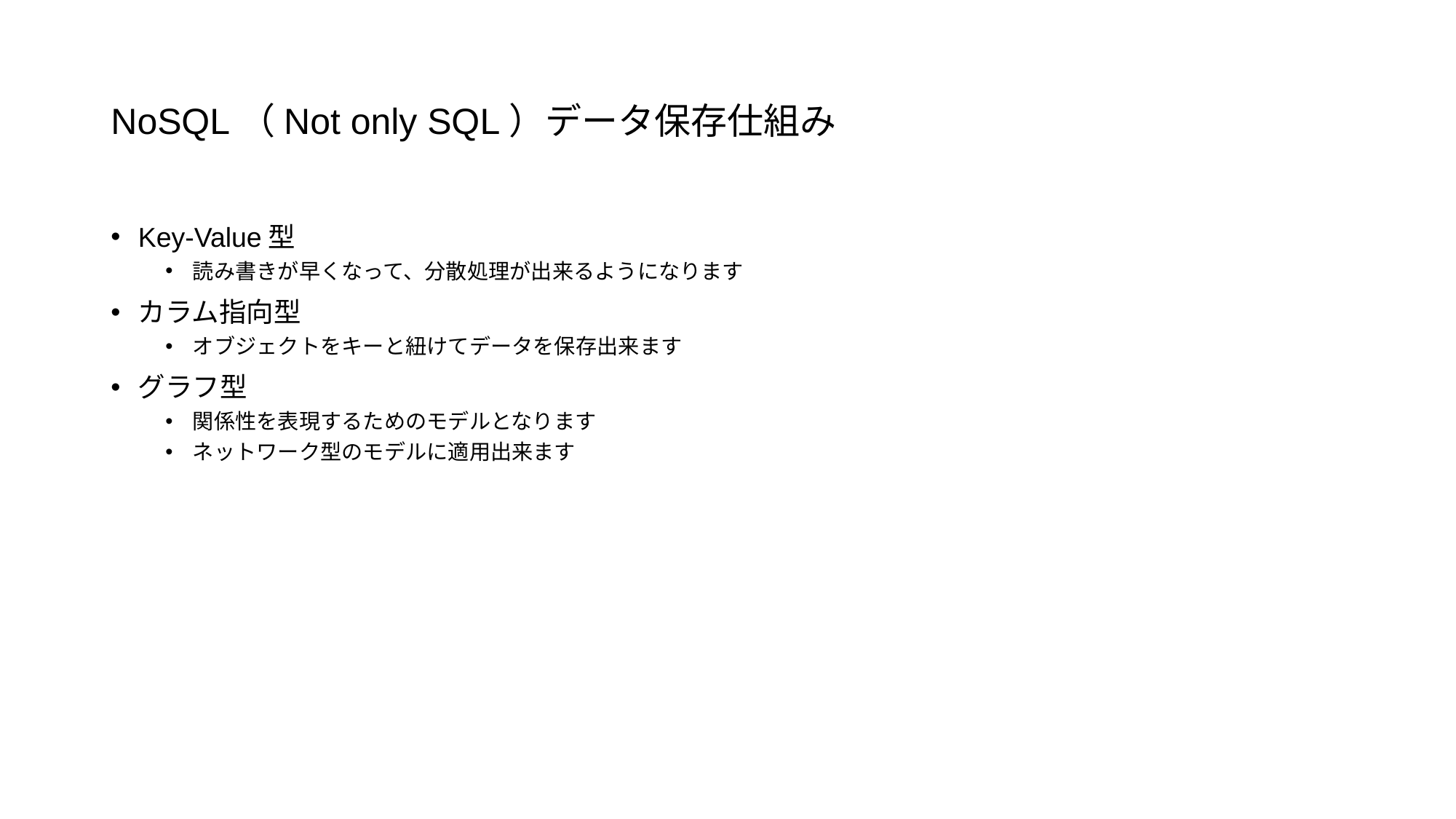

# NoSQL（Not only SQL）データ保存仕組み
Key-Value型
読み書きが早くなって、分散処理が出来るようになります
カラム指向型
オブジェクトをキーと紐けてデータを保存出来ます
グラフ型
関係性を表現するためのモデルとなります
ネットワーク型のモデルに適用出来ます